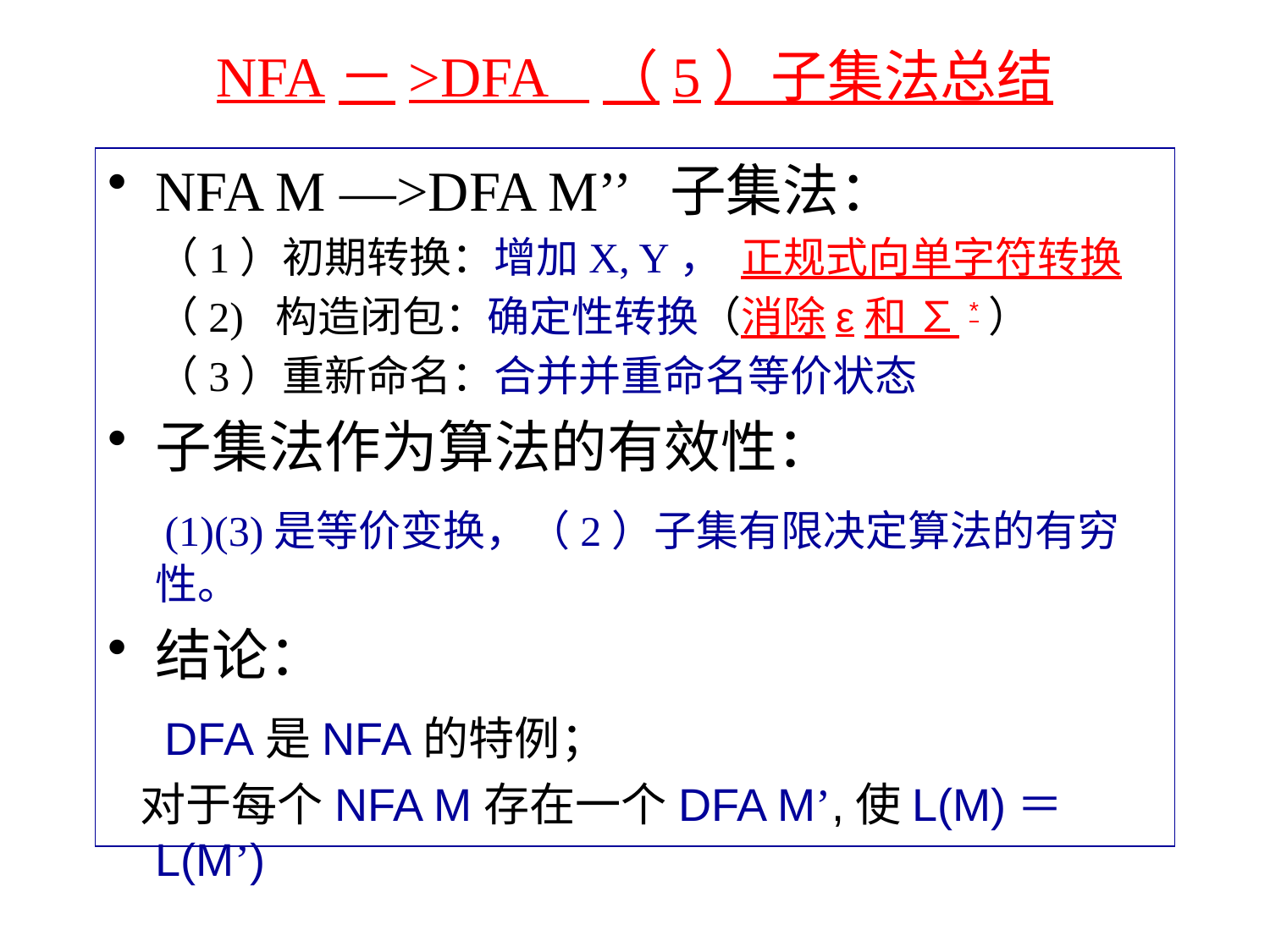

# NFA－>DFA   （5）子集法总结
NFA M —>DFA M’’  子集法：
    （1）初期转换：增加X, Y，  正规式向单字符转换
    （2)  构造闭包：确定性转换（消除ε和 ∑*）
    （3）重新命名：合并并重命名等价状态
子集法作为算法的有效性：
    (1)(3)是等价变换，（2）子集有限决定算法的有穷性。
结论：
    DFA是NFA的特例；
  对于每个NFA M存在一个DFA M’,使L(M)＝L(M’)